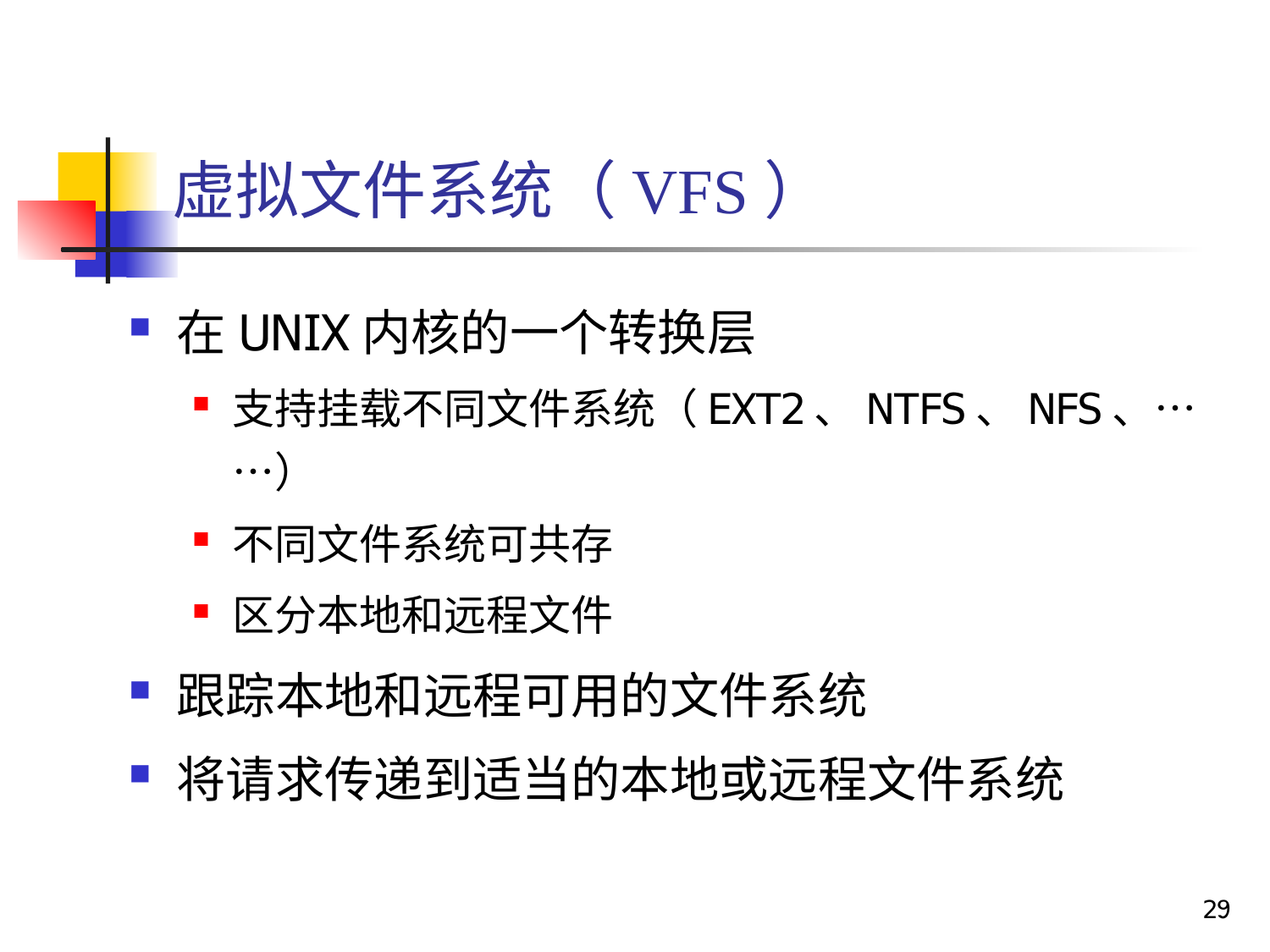

# 虚拟文件系统（VFS）
在UNIX内核的一个转换层
支持挂载不同文件系统（EXT2、NTFS、NFS、……）
不同文件系统可共存
区分本地和远程文件
跟踪本地和远程可用的文件系统
将请求传递到适当的本地或远程文件系统
29